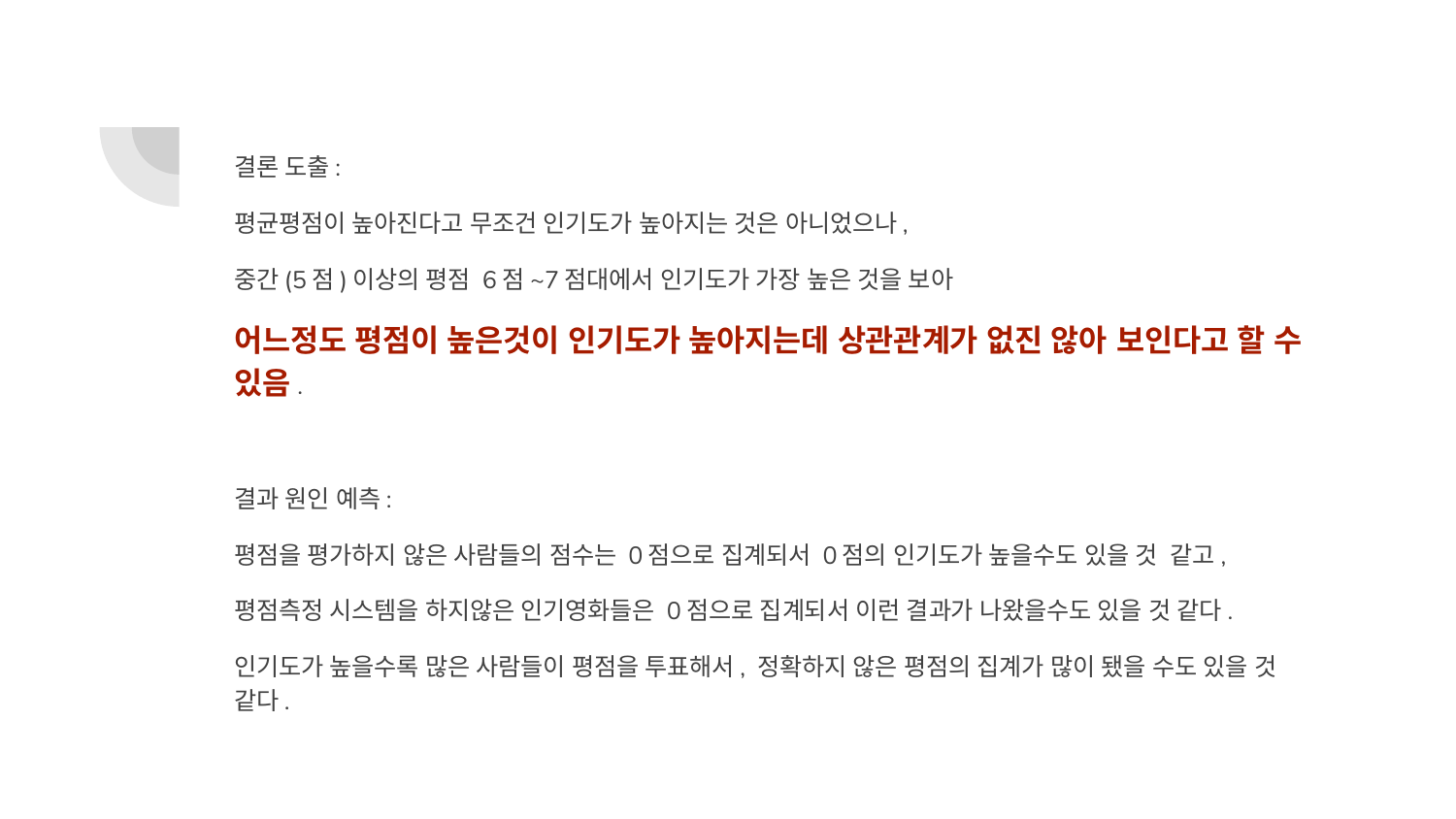

결론 도출:
평균평점이 높아진다고 무조건 인기도가 높아지는 것은 아니었으나,
중간(5점)이상의 평점 6점~7점대에서 인기도가 가장 높은 것을 보아
어느정도 평점이 높은것이 인기도가 높아지는데 상관관계가 없진 않아 보인다고 할 수 있음.

결과 원인 예측:
평점을 평가하지 않은 사람들의 점수는 0점으로 집계되서 0점의 인기도가 높을수도 있을 것  같고,
평점측정 시스템을 하지않은 인기영화들은 0점으로 집계되서 이런 결과가 나왔을수도 있을 것 같다.
인기도가 높을수록 많은 사람들이 평점을 투표해서, 정확하지 않은 평점의 집계가 많이 됐을 수도 있을 것 같다.